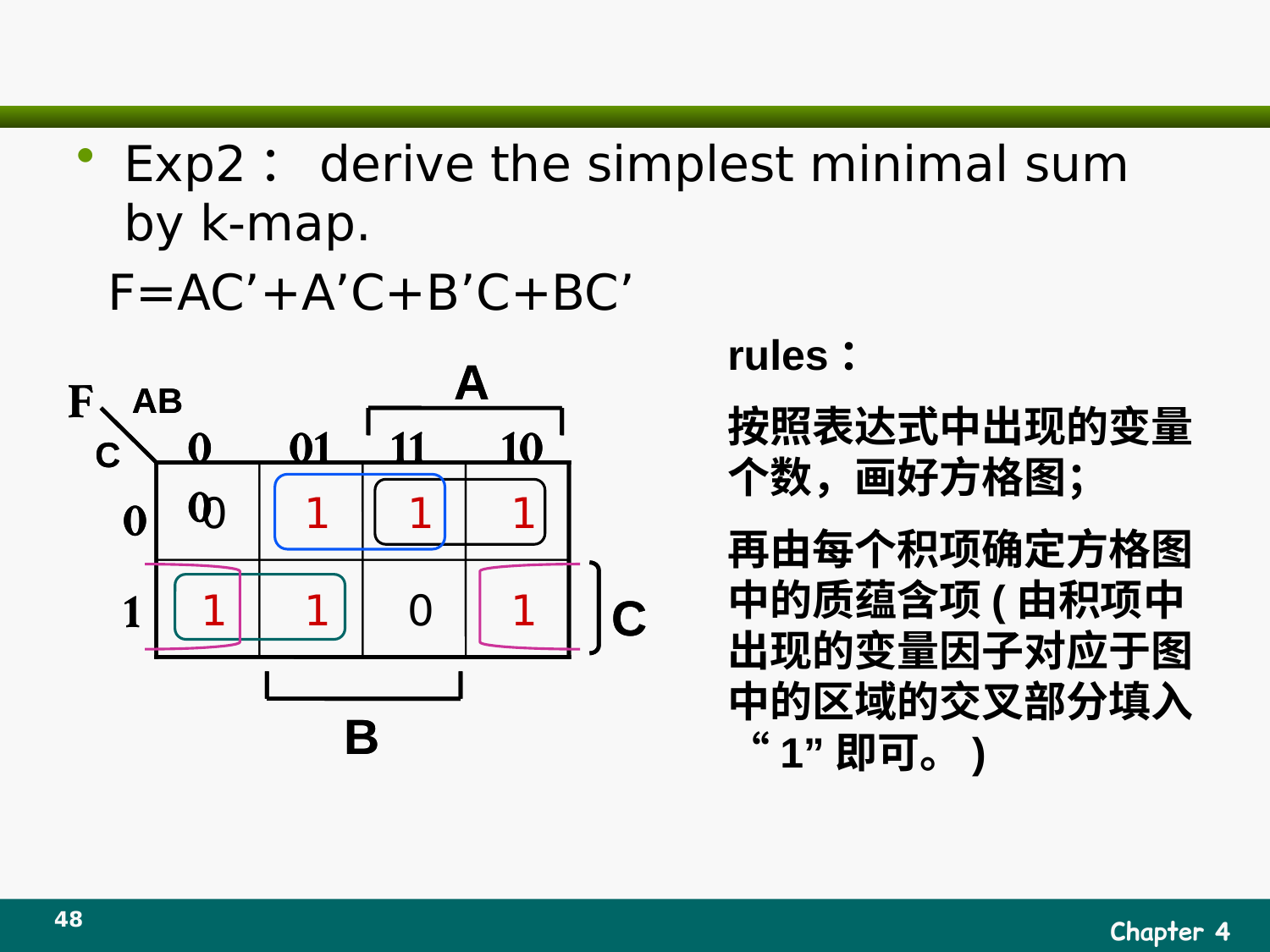

#
Exp2：derive the simplest minimal sum by k-map.
  F=AC’+A’C+B’C+BC’

rules：
按照表达式中出现的变量个数，画好方格图；
再由每个积项确定方格图中的质蕴含项(由积项中出现的变量因子对应于图中的区域的交叉部分填入“1”即可。)
A
F
AB

00
01

11
10
C

0

1
C

B
A
F
AB

00
01

11
10
C
 0

 1

 1

 1

0
 1

 1
 0
 1

1
C

B

48
Chapter 4